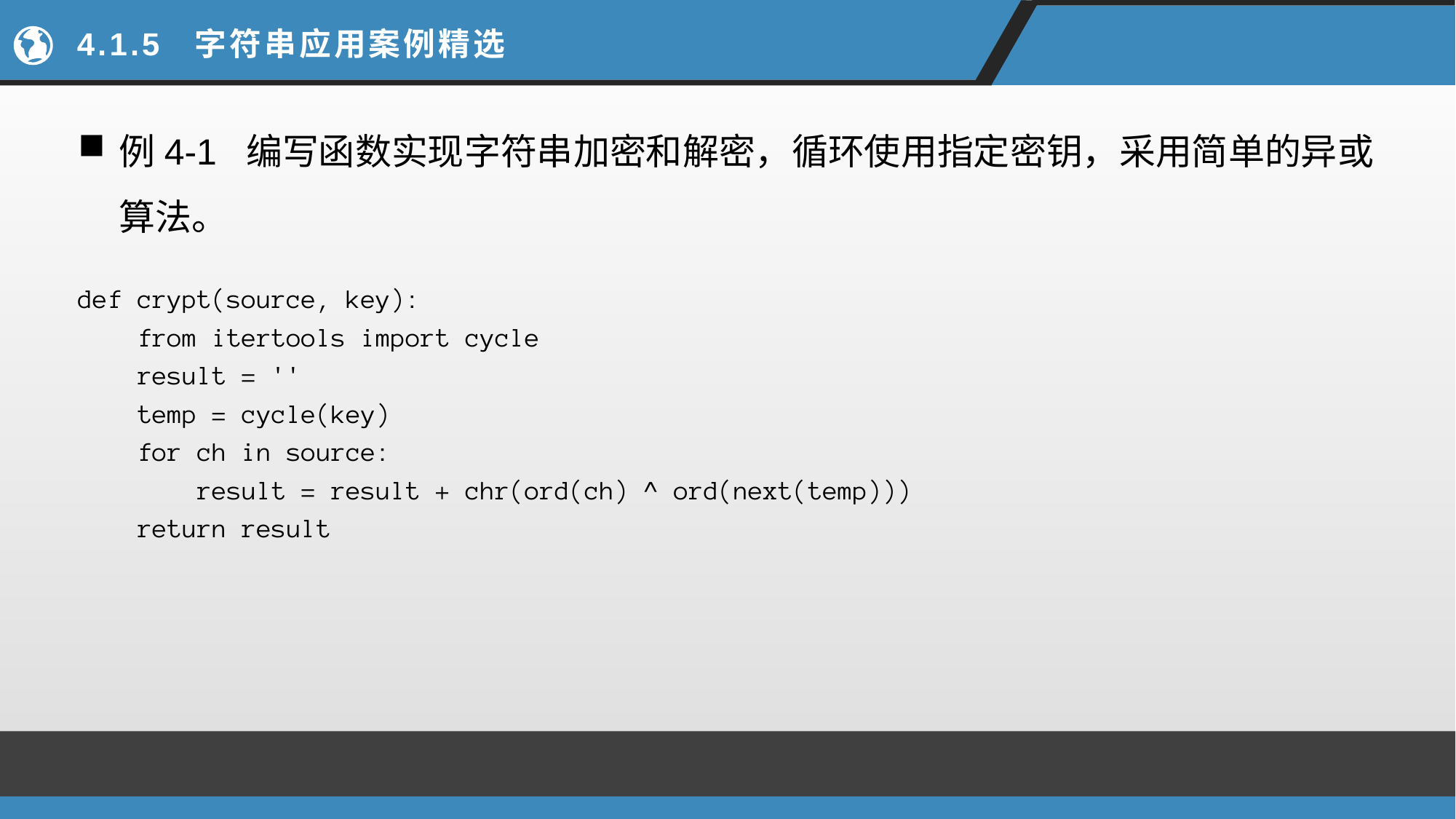

# 4.1.5  字符串应用案例精选

例4-1  编写函数实现字符串加密和解密，循环使用指定密钥，采用简单的异或算法。

def crypt(source, key):
    from itertools import cycle
    result = ''
    temp = cycle(key)
    for ch in source:
        result = result + chr(ord(ch) ^ ord(next(temp)))
    return result
53